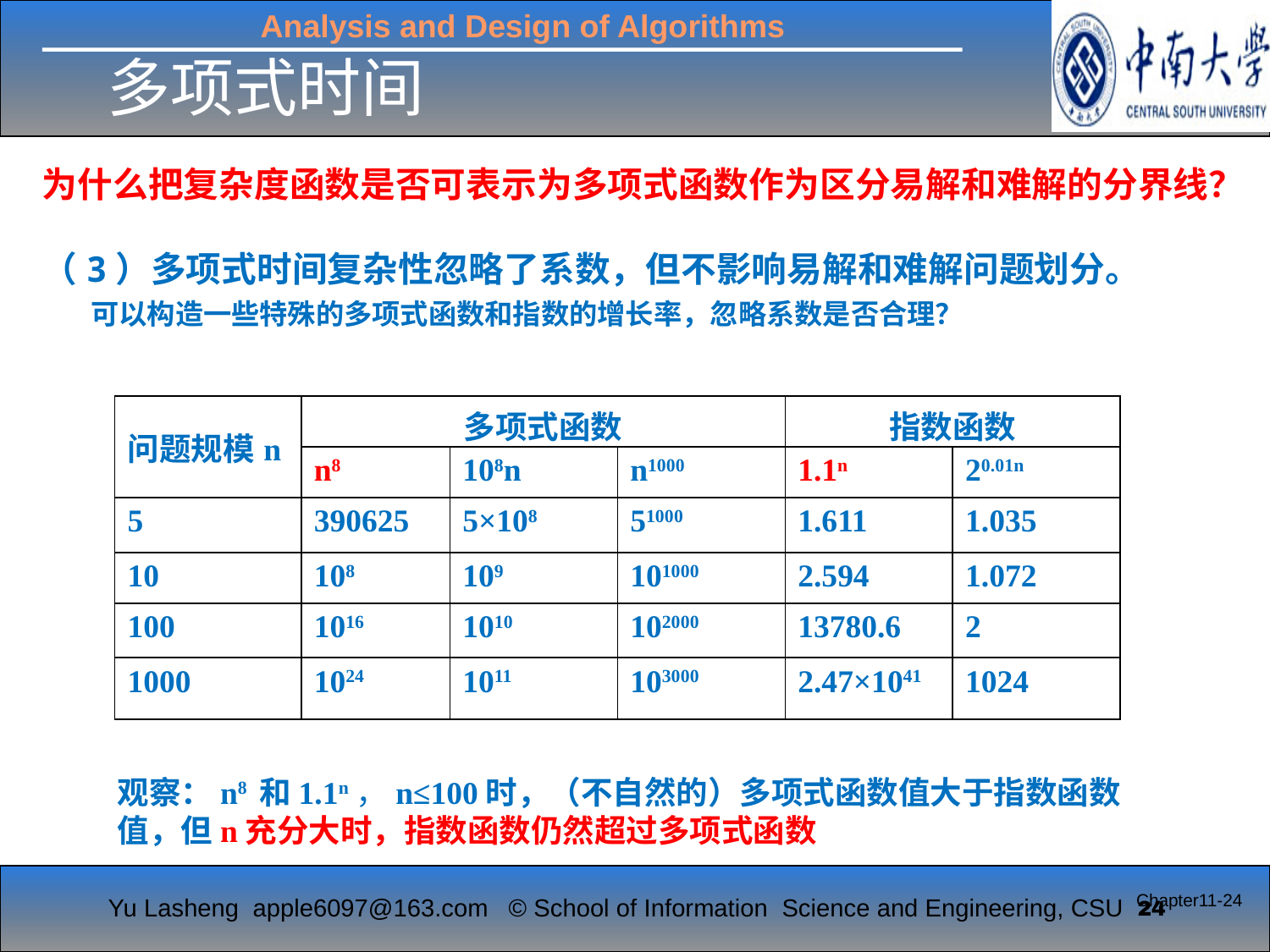

多项式时间

为什么把复杂度函数是否可表示为多项式函数作为区分易解和难解的分界线？

（3）多项式时间复杂性忽略了系数，但不影响易解和难解问题划分。
     可以构造一些特殊的多项式函数和指数的增长率，忽略系数是否合理？

| 问题规模n | 多项式函数 |  |  | 指数函数 |  |
| --- | --- | --- | --- | --- | --- |
|  | n8 | 108n | n1000 | 1.1n | 20.01n |
| 5 | 390625 | 5×108 | 51000 | 1.611 | 1.035 |
| 10 | 108 | 109 | 101000 | 2.594 | 1.072 |
| 100 | 1016 | 1010 | 102000 | 13780.6 | 2 |
| 1000 | 1024 | 1011 | 103000 | 2.47×1041 | 1024 |
观察：n8 和1.1n，n≤100时，（不自然的）多项式函数值大于指数函数值，但n充分大时，指数函数仍然超过多项式函数。
Chapter11-24
24